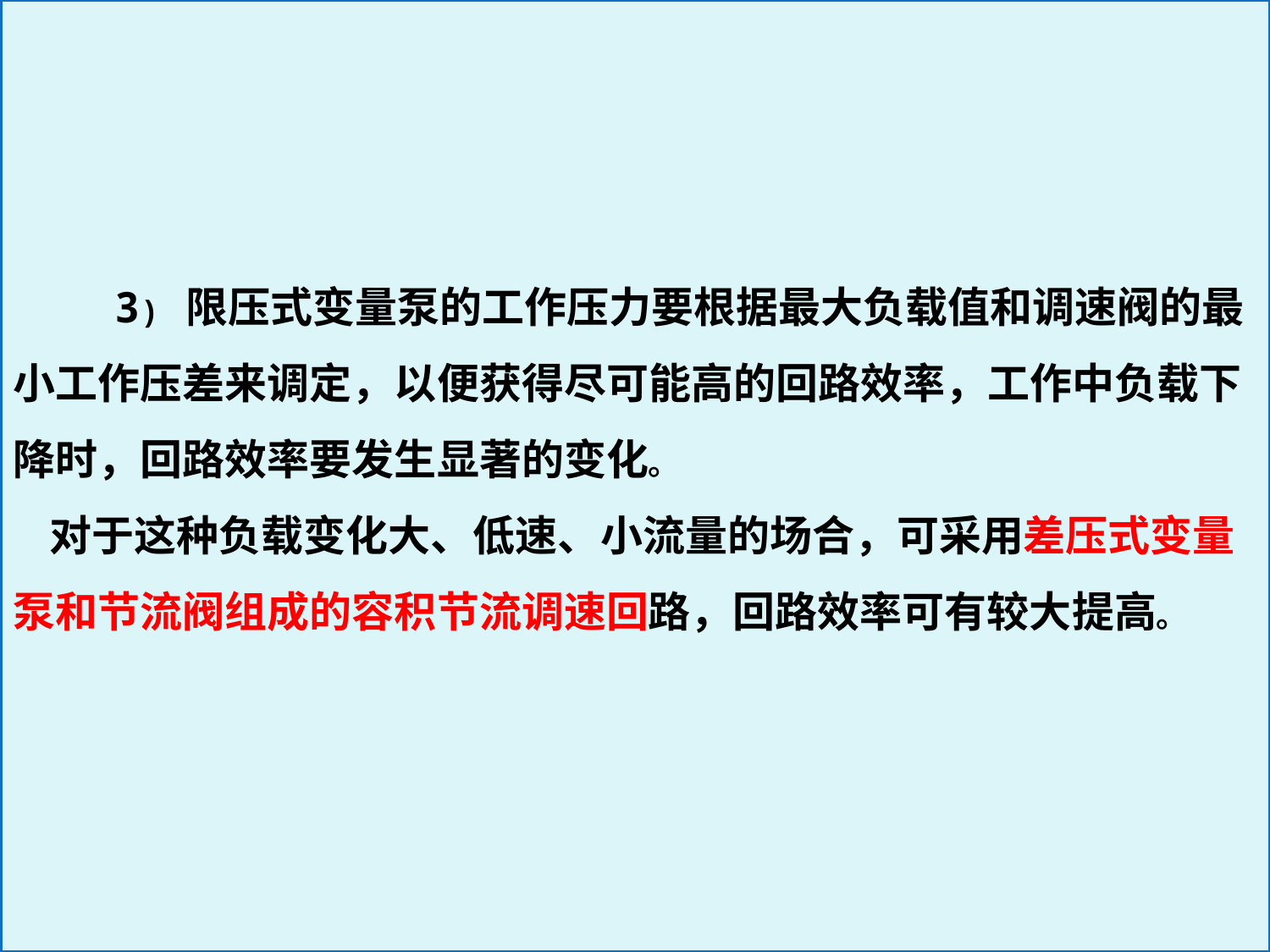

3) 限压式变量泵的工作压力要根据最大负载值和调速阀的最小工作压差来调定，以便获得尽可能高的回路效率，工作中负载下降时，回路效率要发生显著的变化。
    对于这种负载变化大、低速、小流量的场合，可采用差压式变量泵和节流阀组成的容积节流调速回路，回路效率可有较大提高。